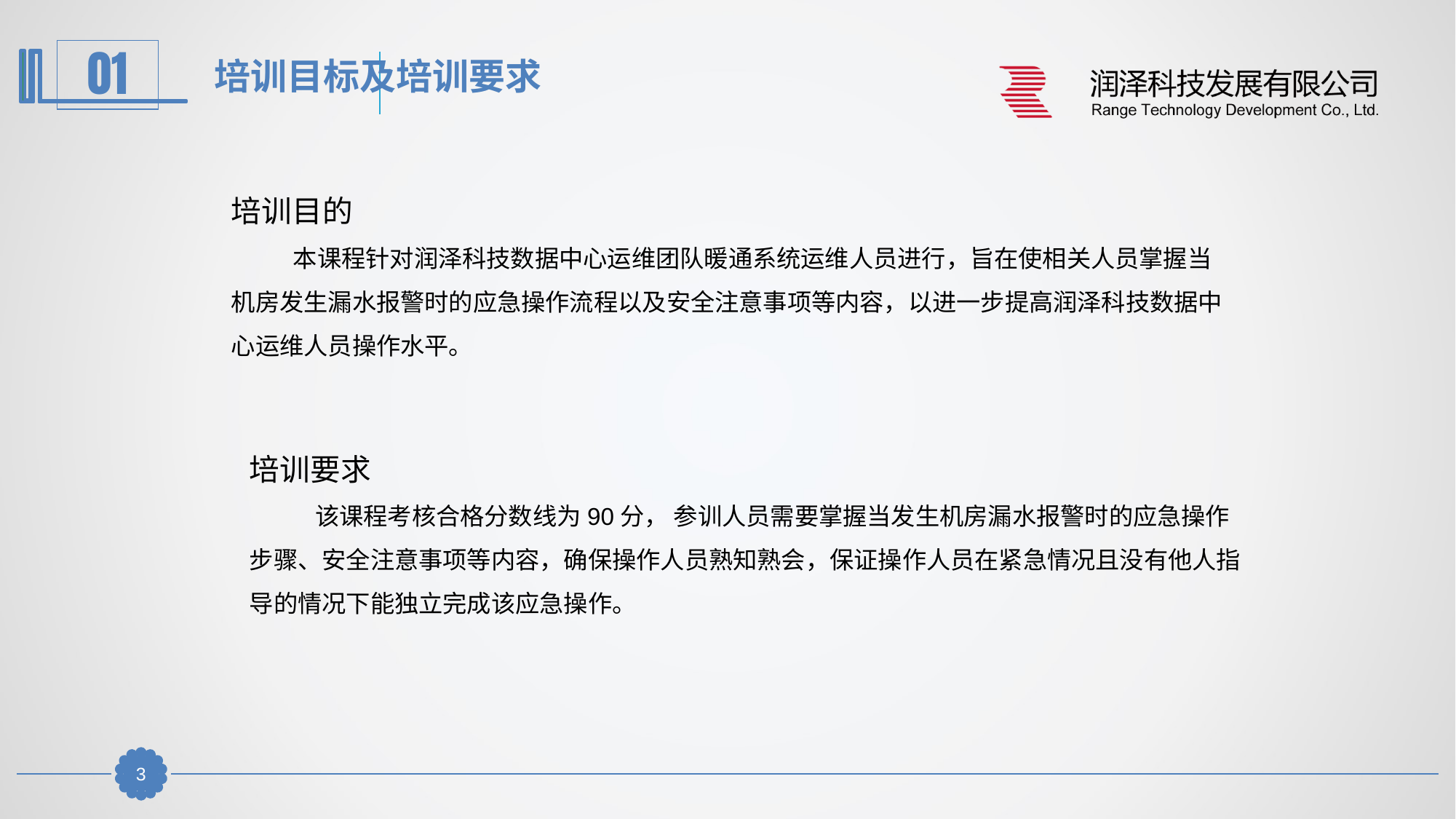

培训目标及培训要求
培训目的
            本课程针对润泽科技数据中心运维团队暖通系统运维人员进行，旨在使相关人员掌握当机房发生漏水报警时的应急操作流程以及安全注意事项等内容，以进一步提高润泽科技数据中心运维人员操作水平。
培训要求
           该课程考核合格分数线为90分， 参训人员需要掌握当发生机房漏水报警时的应急操作步骤、安全注意事项等内容，确保操作人员熟知熟会，保证操作人员在紧急情况且没有他人指导的情况下能独立完成该应急操作。
3